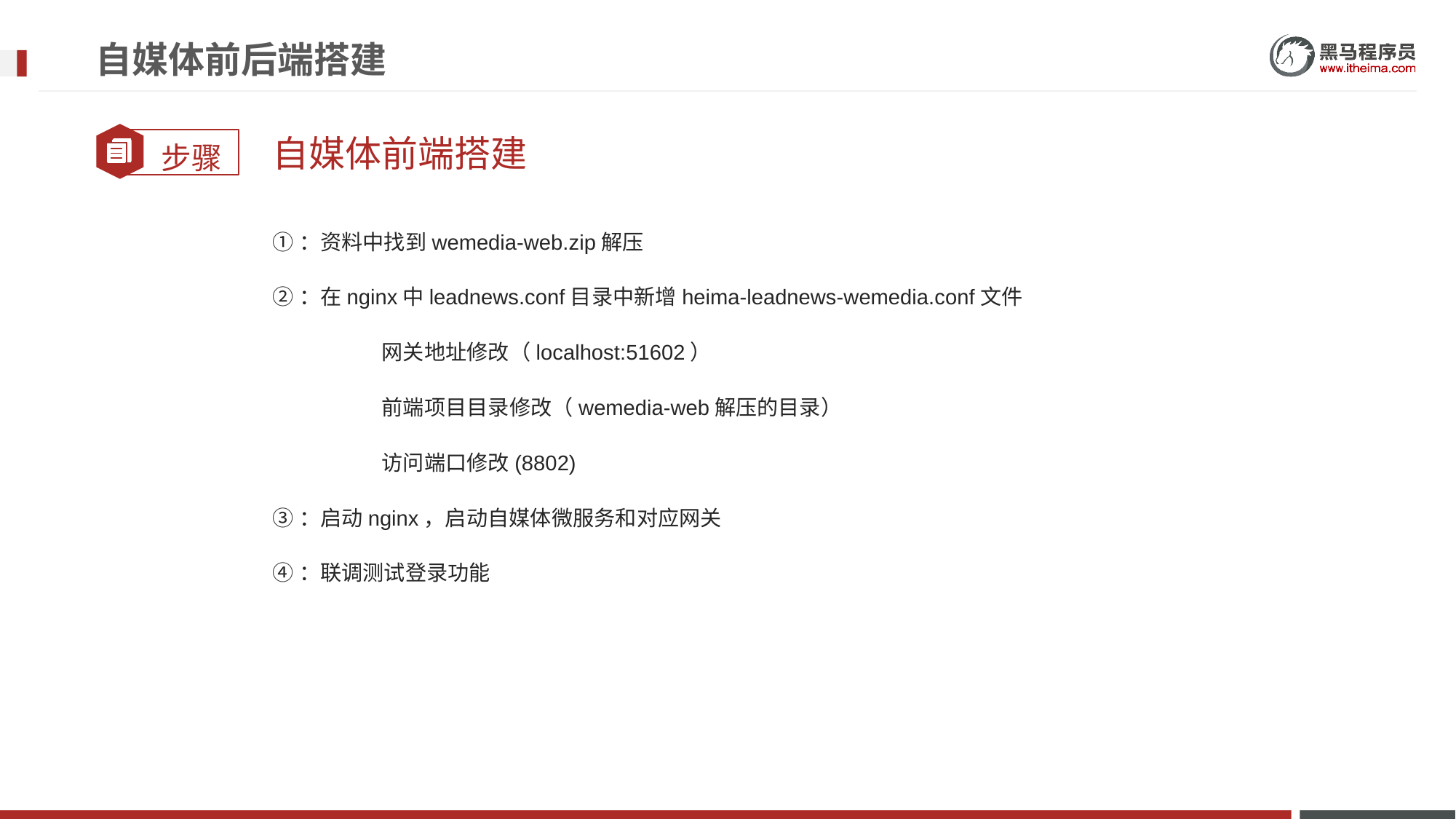

# 自媒体前后端搭建
自媒体前端搭建
①：资料中找到wemedia-web.zip解压
②：在nginx中leadnews.conf目录中新增heima-leadnews-wemedia.conf文件
	网关地址修改（localhost:51602）
	前端项目目录修改（wemedia-web解压的目录）
	访问端口修改(8802)
③：启动nginx，启动自媒体微服务和对应网关
④：联调测试登录功能